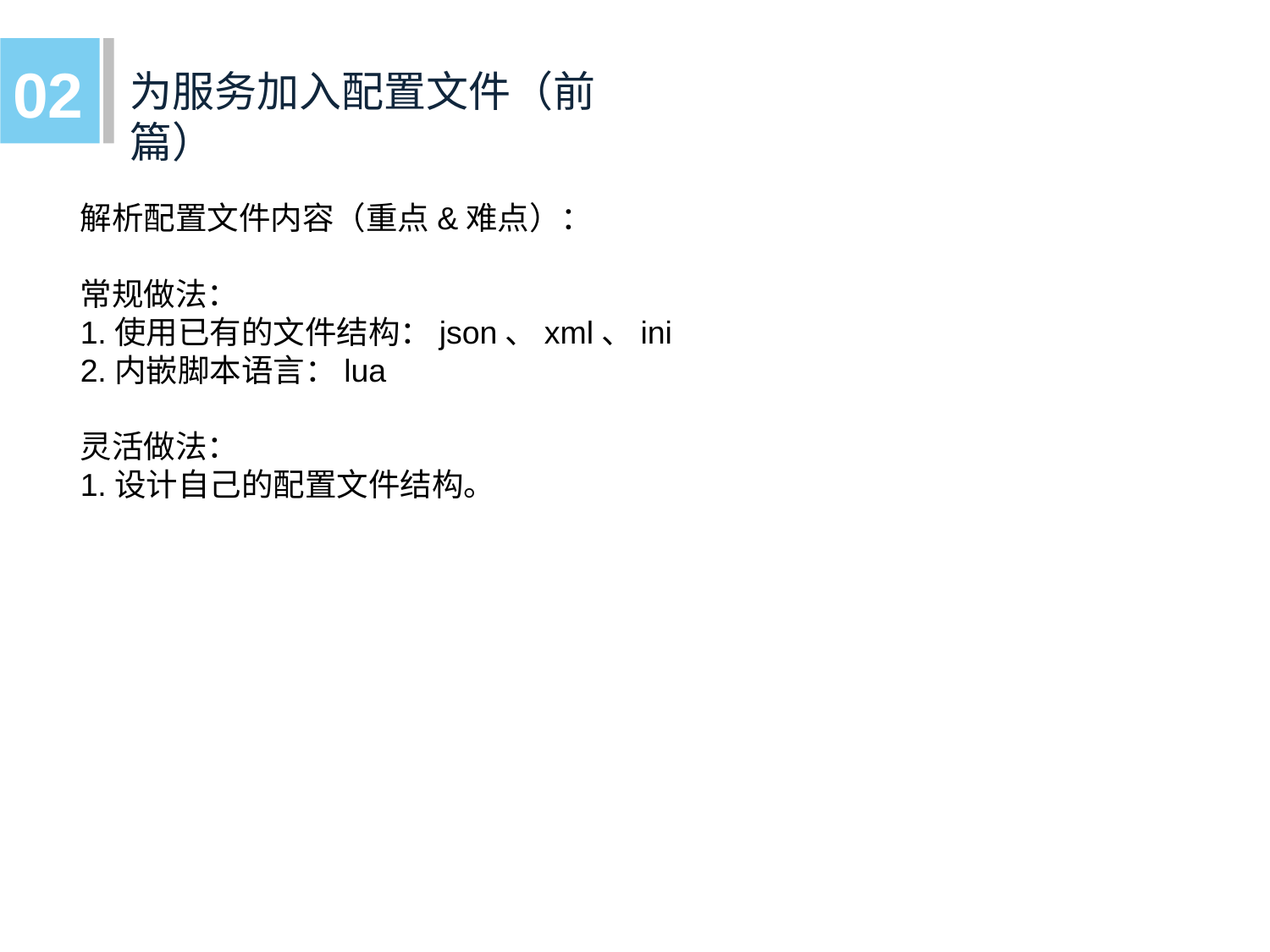

02
为服务加入配置文件（前篇）
解析配置文件内容（重点&难点）：

常规做法：
1.使用已有的文件结构：json、xml、ini
2.内嵌脚本语言：lua

灵活做法：
1.设计自己的配置文件结构。